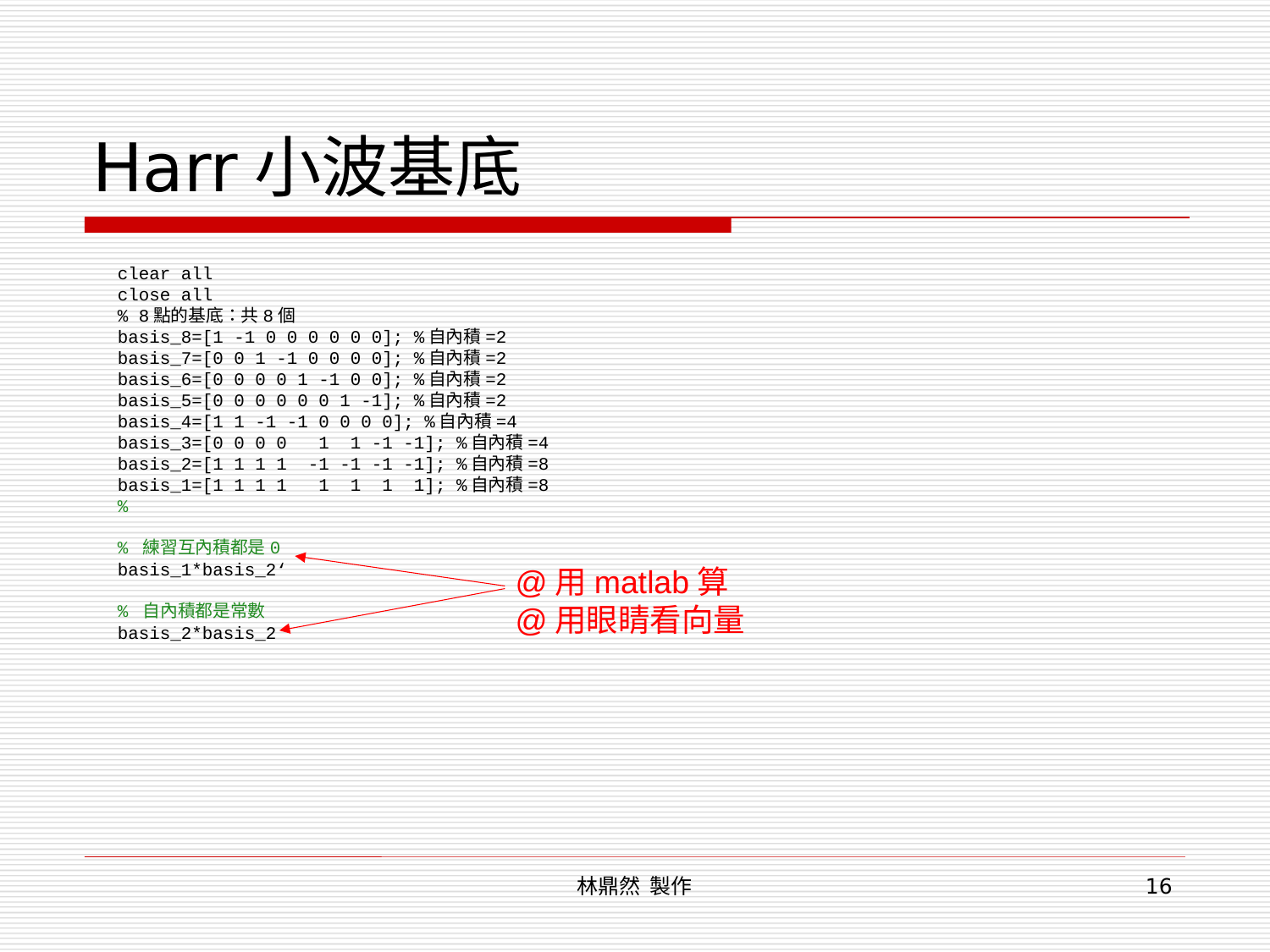

# Harr小波基底
clear all
close all
% 8點的基底：共8個
basis_8=[1 -1 0 0 0 0 0 0]; %自內積=2
basis_7=[0 0 1 -1 0 0 0 0]; %自內積=2
basis_6=[0 0 0 0 1 -1 0 0]; %自內積=2
basis_5=[0 0 0 0 0 0 1 -1]; %自內積=2
basis_4=[1 1 -1 -1 0 0 0 0]; %自內積=4
basis_3=[0 0 0 0   1  1 -1 -1]; %自內積=4
basis_2=[1 1 1 1  -1 -1 -1 -1]; %自內積=8
basis_1=[1 1 1 1   1  1  1  1]; %自內積=8
%

% 練習互內積都是0
basis_1*basis_2‘

% 自內積都是常數
basis_2*basis_2

@用matlab算
@用眼睛看向量
林鼎然  製作
16